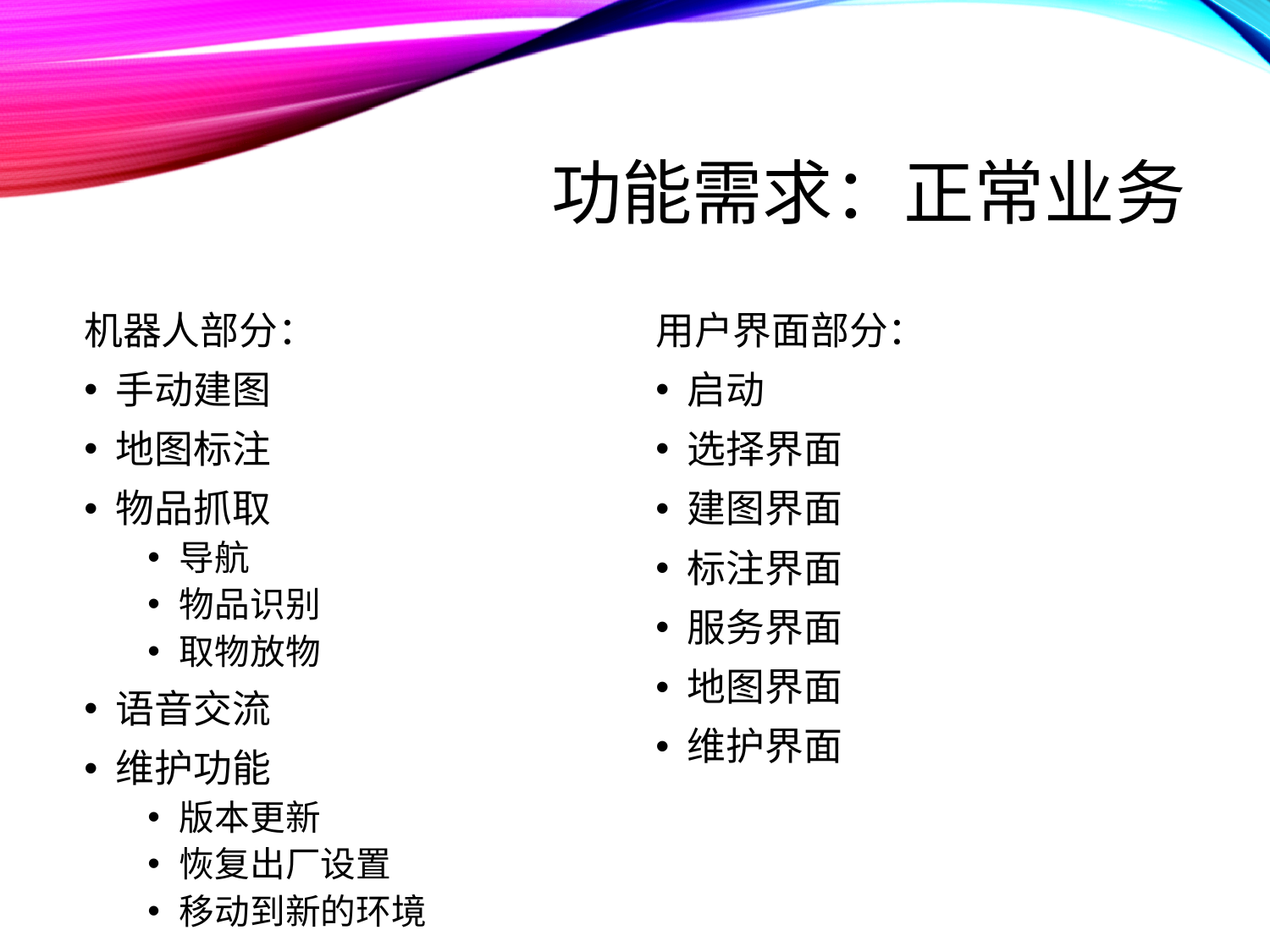

# 功能需求：正常业务
机器人部分：
手动建图
地图标注
物品抓取
导航
物品识别
取物放物
语音交流
维护功能
版本更新
恢复出厂设置
移动到新的环境
用户界面部分：
启动
选择界面
建图界面
标注界面
服务界面
地图界面
维护界面